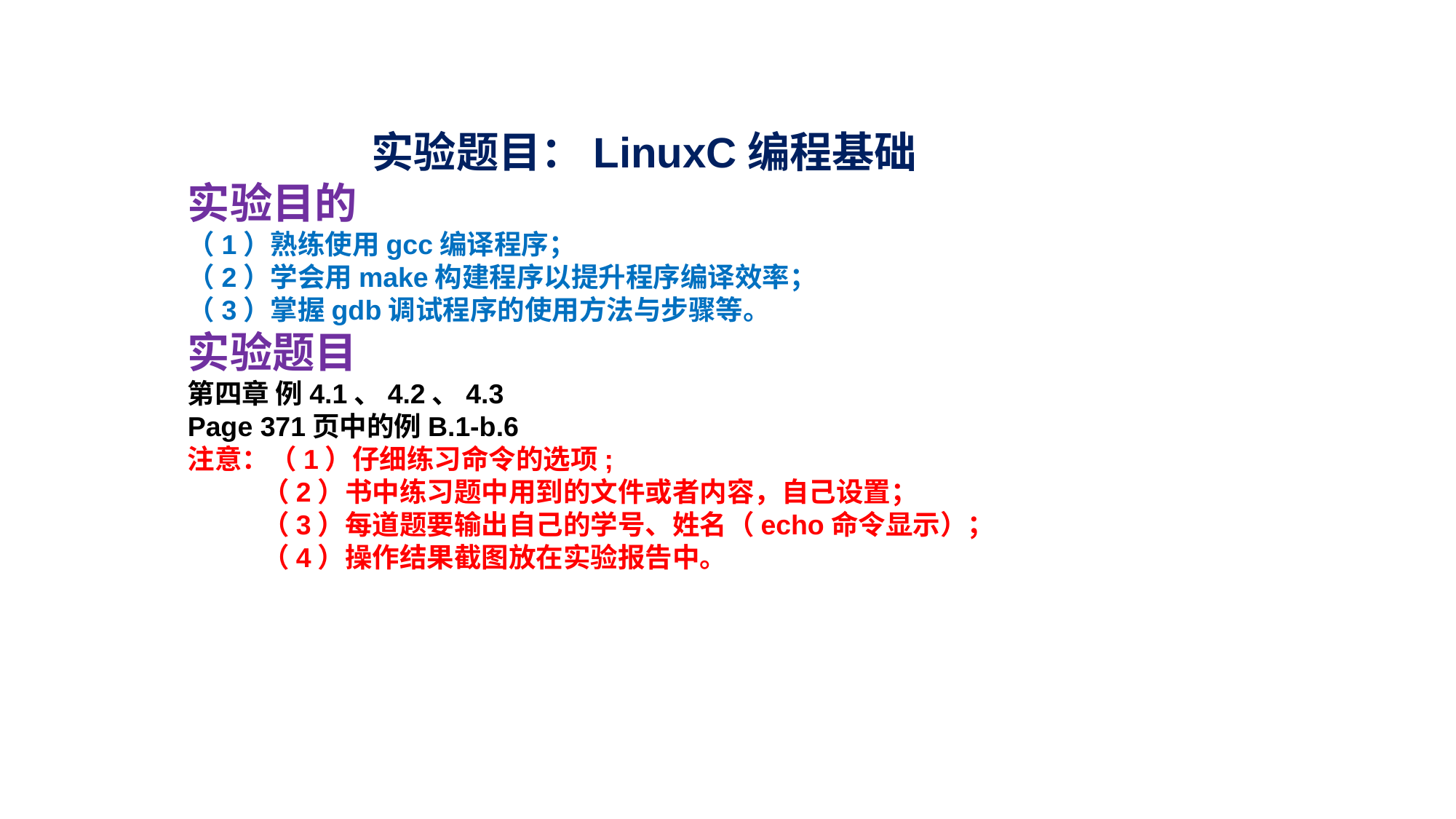

实验题目：LinuxC编程基础
实验目的
（1）熟练使用gcc编译程序；
（2）学会用make构建程序以提升程序编译效率；
（3）掌握gdb调试程序的使用方法与步骤等。
实验题目
第四章 例4.1、4.2、4.3
Page 371页中的例B.1-b.6
注意：（1）仔细练习命令的选项;
           （2）书中练习题中用到的文件或者内容，自己设置；
           （3）每道题要输出自己的学号、姓名（echo命令显示）；
           （4）操作结果截图放在实验报告中。